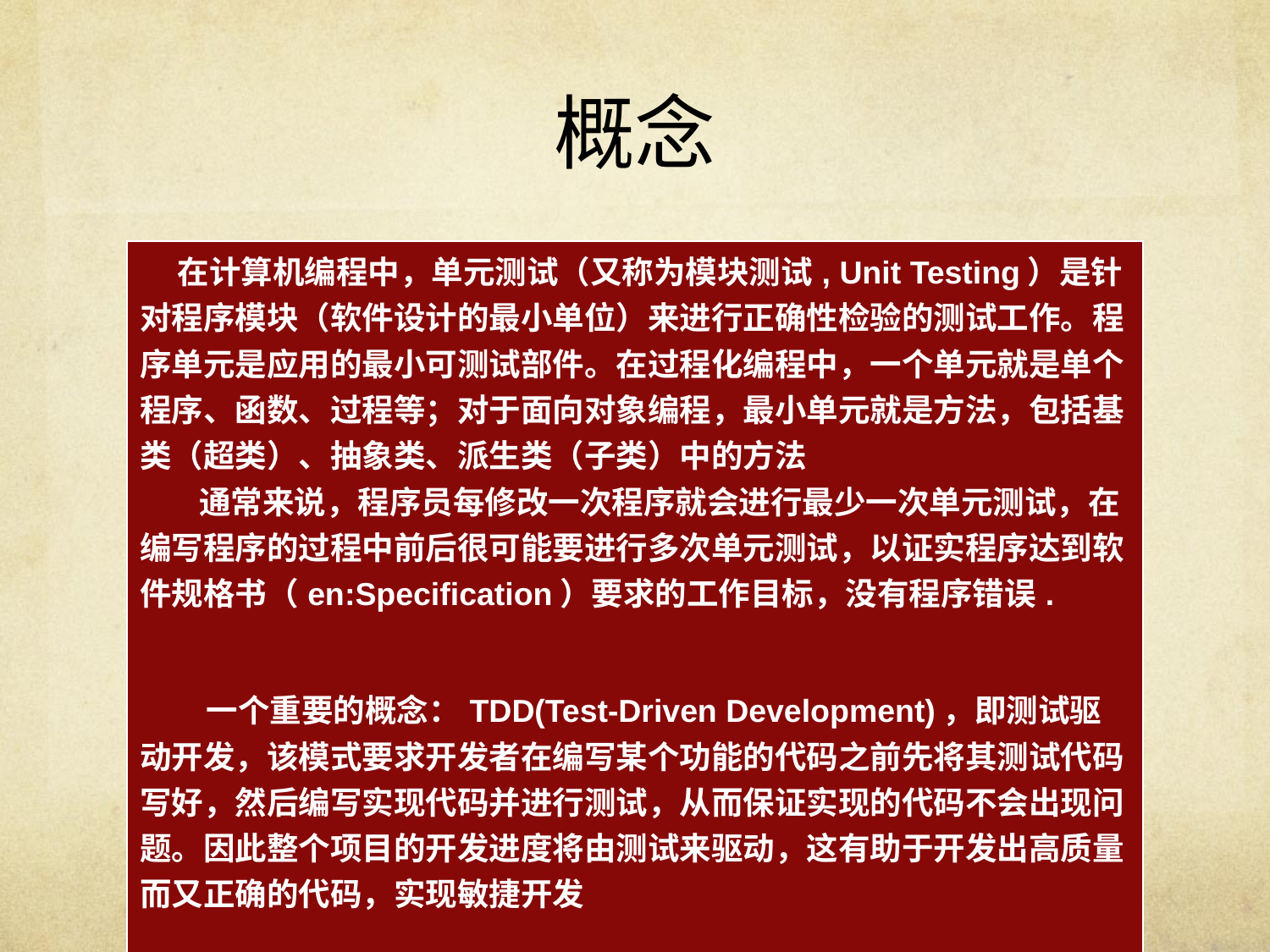

# 概念
| 在计算机编程中，单元测试（又称为模块测试, Unit Testing）是针对程序模块（软件设计的最小单位）来进行正确性检验的测试工作。程序单元是应用的最小可测试部件。在过程化编程中，一个单元就是单个程序、函数、过程等；对于面向对象编程，最小单元就是方法，包括基类（超类）、抽象类、派生类（子类）中的方法 通常来说，程序员每修改一次程序就会进行最少一次单元测试，在编写程序的过程中前后很可能要进行多次单元测试，以证实程序达到软件规格书（en:Specification）要求的工作目标，没有程序错误. 一个重要的概念：TDD(Test-Driven Development)，即测试驱动开发，该模式要求开发者在编写某个功能的代码之前先将其测试代码写好，然后编写实现代码并进行测试，从而保证实现的代码不会出现问题。因此整个项目的开发进度将由测试来驱动，这有助于开发出高质量而又正确的代码，实现敏捷开发 |
| --- |